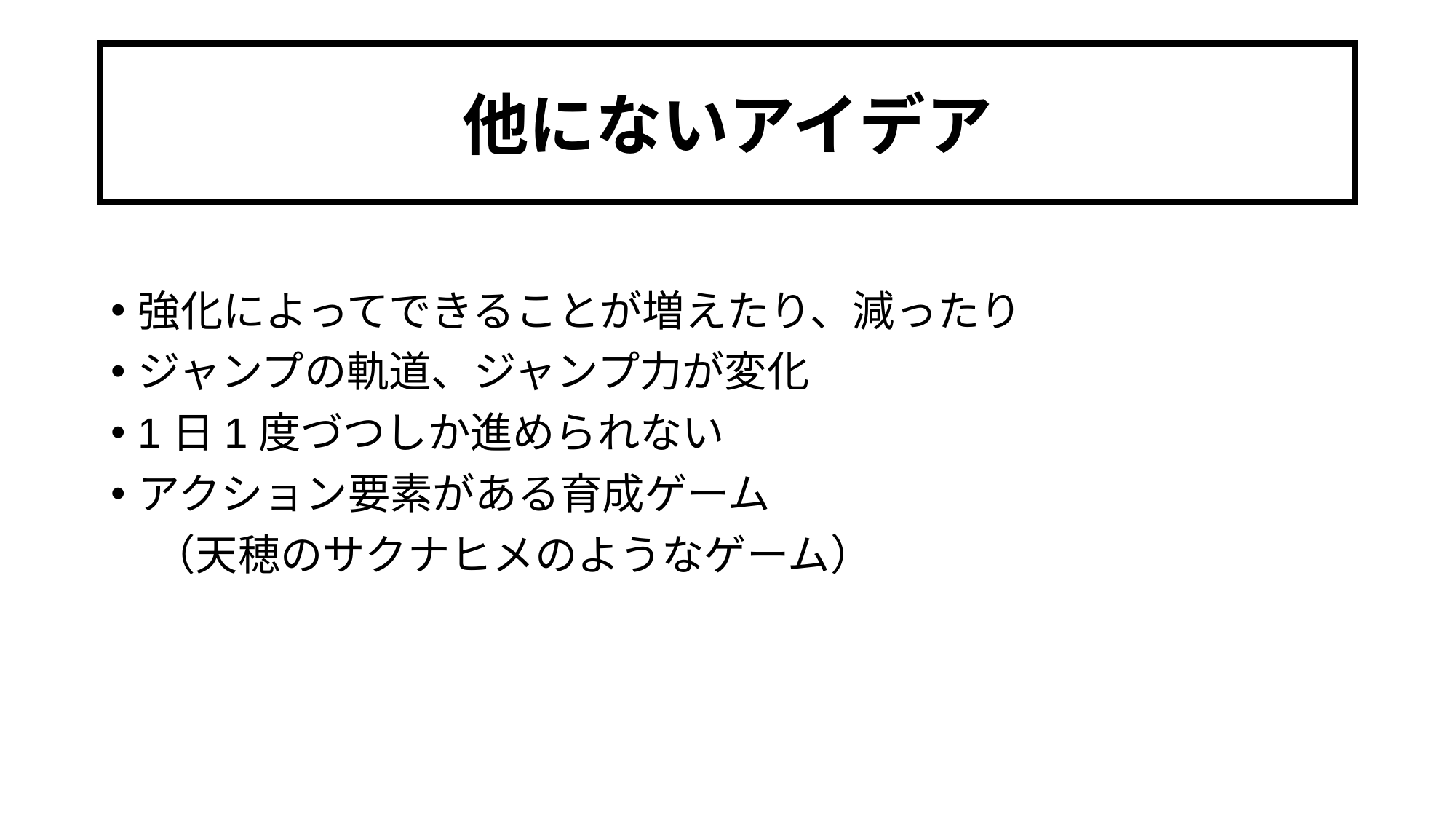

# 他にないアイデア

強化によってできることが増えたり、減ったり
ジャンプの軌道、ジャンプ力が変化
1日1度づつしか進められない
アクション要素がある育成ゲーム
　（天穂のサクナヒメのようなゲーム）